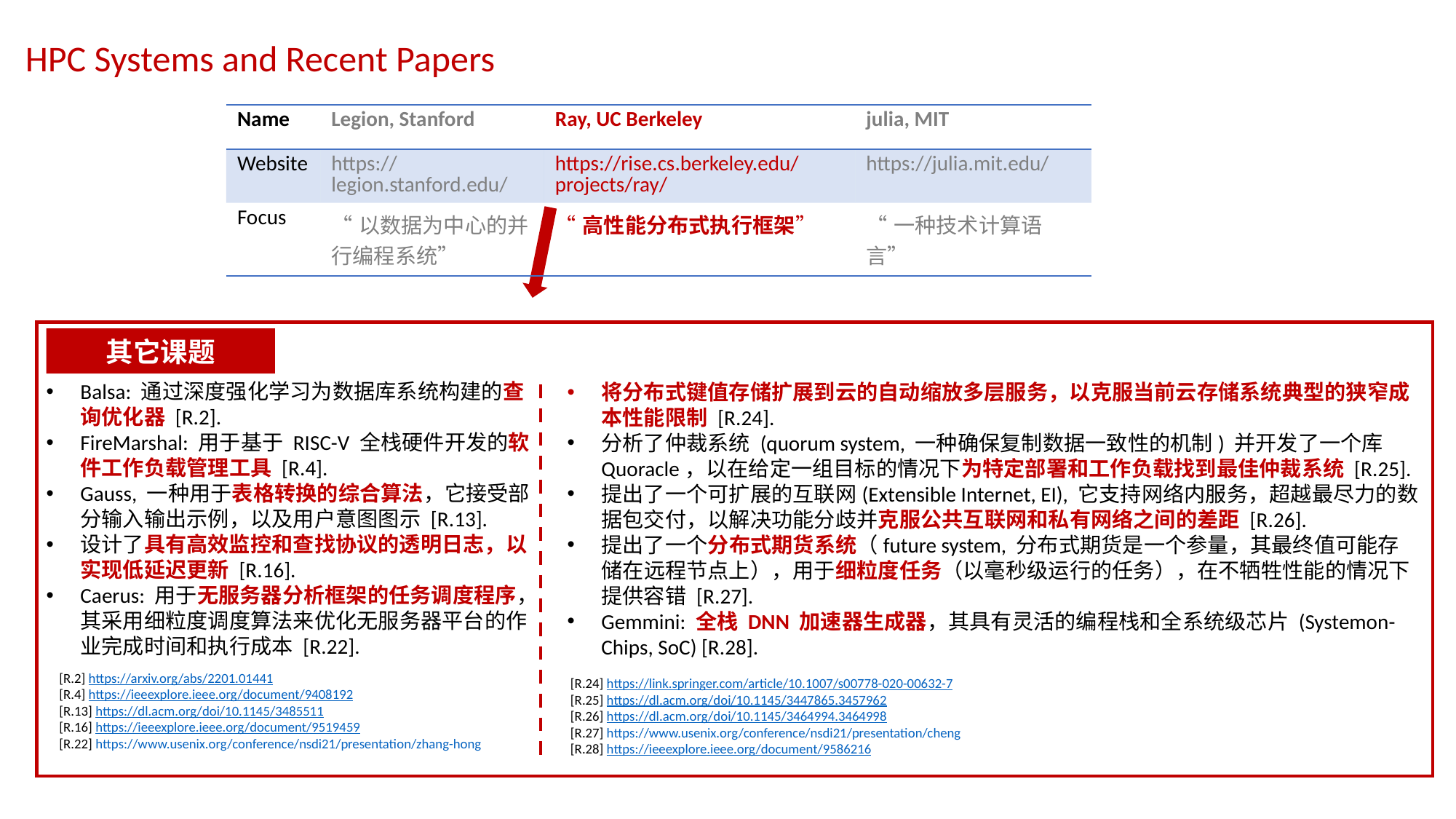

HPC Systems and Recent Papers
| Name | Legion, Stanford | Ray, UC Berkeley | julia, MIT |
| --- | --- | --- | --- |
| Website | https://legion.stanford.edu/ | https://rise.cs.berkeley.edu/projects/ray/ | https://julia.mit.edu/ |
| Focus | “以数据为中心的并行编程系统” | “高性能分布式执行框架” | “一种技术计算语言” |

其它课题
Balsa: 通过深度强化学习为数据库系统构建的查询优化器 [R.2].
FireMarshal: 用于基于 RISC-V 全栈硬件开发的软件工作负载管理工具 [R.4].
Gauss, 一种用于表格转换的综合算法，它接受部分输入输出示例，以及用户意图图示 [R.13].
设计了具有高效监控和查找协议的透明日志，以实现低延迟更新 [R.16].
Caerus: 用于无服务器分析框架的任务调度程序，其采用细粒度调度算法来优化无服务器平台的作业完成时间和执行成本 [R.22].
将分布式键值存储扩展到云的自动缩放多层服务，以克服当前云存储系统典型的狭窄成本性能限制 [R.24].
分析了仲裁系统 (quorum system, 一种确保复制数据一致性的机制) 并开发了一个库 Quoracle，以在给定一组目标的情况下为特定部署和工作负载找到最佳仲裁系统 [R.25].
提出了一个可扩展的互联网(Extensible Internet, EI), 它支持网络内服务，超越最尽力的数据包交付，以解决功能分歧并克服公共互联网和私有网络之间的差距 [R.26].
提出了一个分布式期货系统（future system, 分布式期货是一个参量，其最终值可能存储在远程节点上），用于细粒度任务（以毫秒级运行的任务），在不牺牲性能的情况下提供容错 [R.27].
Gemmini: 全栈 DNN 加速器生成器，其具有灵活的编程栈和全系统级芯片 (Systemon-Chips, SoC) [R.28].
[R.2] https://arxiv.org/abs/2201.01441
[R.4] https://ieeexplore.ieee.org/document/9408192
[R.13] https://dl.acm.org/doi/10.1145/3485511
[R.16] https://ieeexplore.ieee.org/document/9519459
[R.22] https://www.usenix.org/conference/nsdi21/presentation/zhang-hong
[R.24] https://link.springer.com/article/10.1007/s00778-020-00632-7
[R.25] https://dl.acm.org/doi/10.1145/3447865.3457962
[R.26] https://dl.acm.org/doi/10.1145/3464994.3464998
[R.27] https://www.usenix.org/conference/nsdi21/presentation/cheng
[R.28] https://ieeexplore.ieee.org/document/9586216